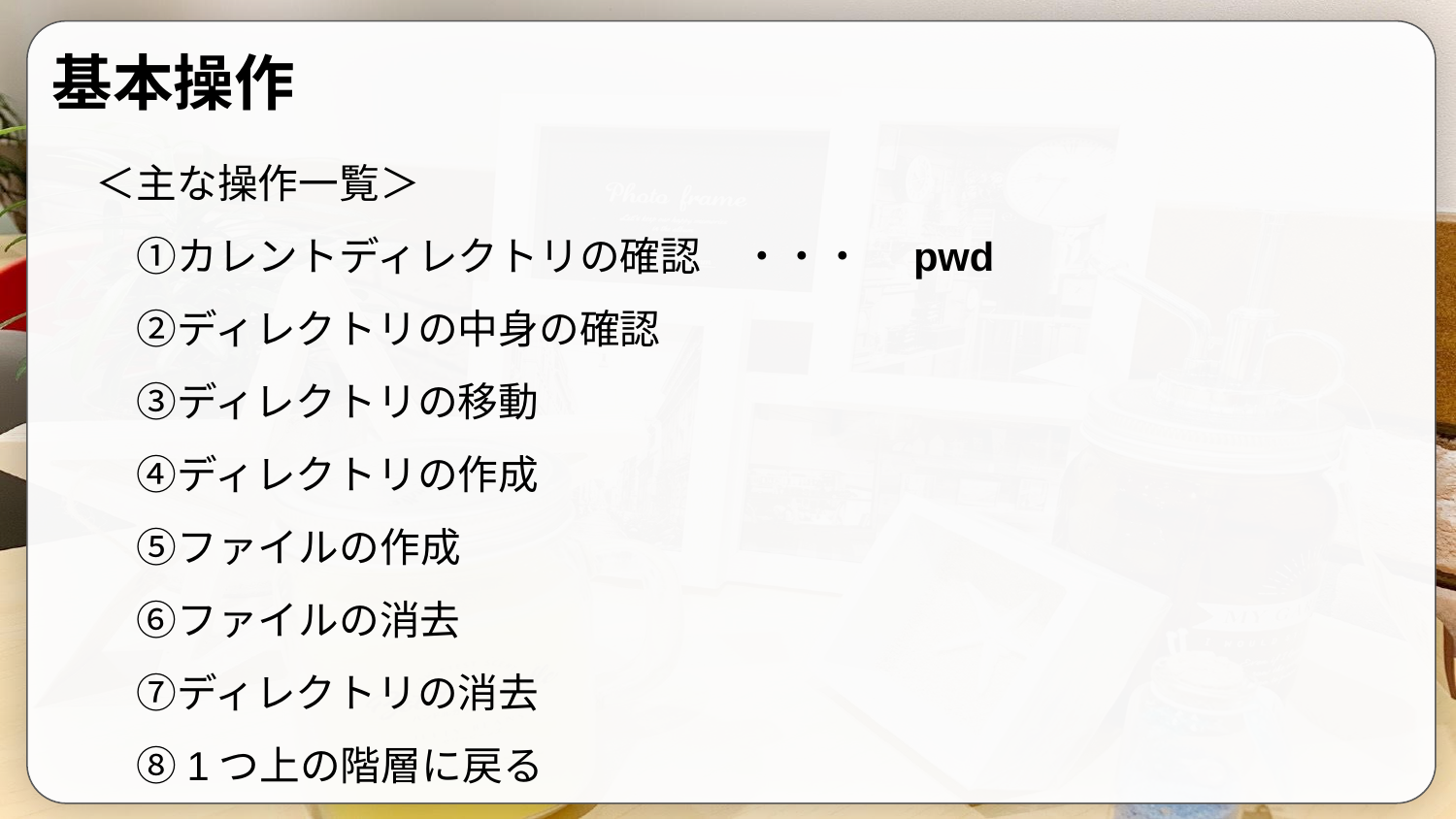

基本操作
＜主な操作一覧＞
　①カレントディレクトリの確認　・・・　pwd
　②ディレクトリの中身の確認
　③ディレクトリの移動
　④ディレクトリの作成
　⑤ファイルの作成
　⑥ファイルの消去
　⑦ディレクトリの消去
　⑧1つ上の階層に戻る